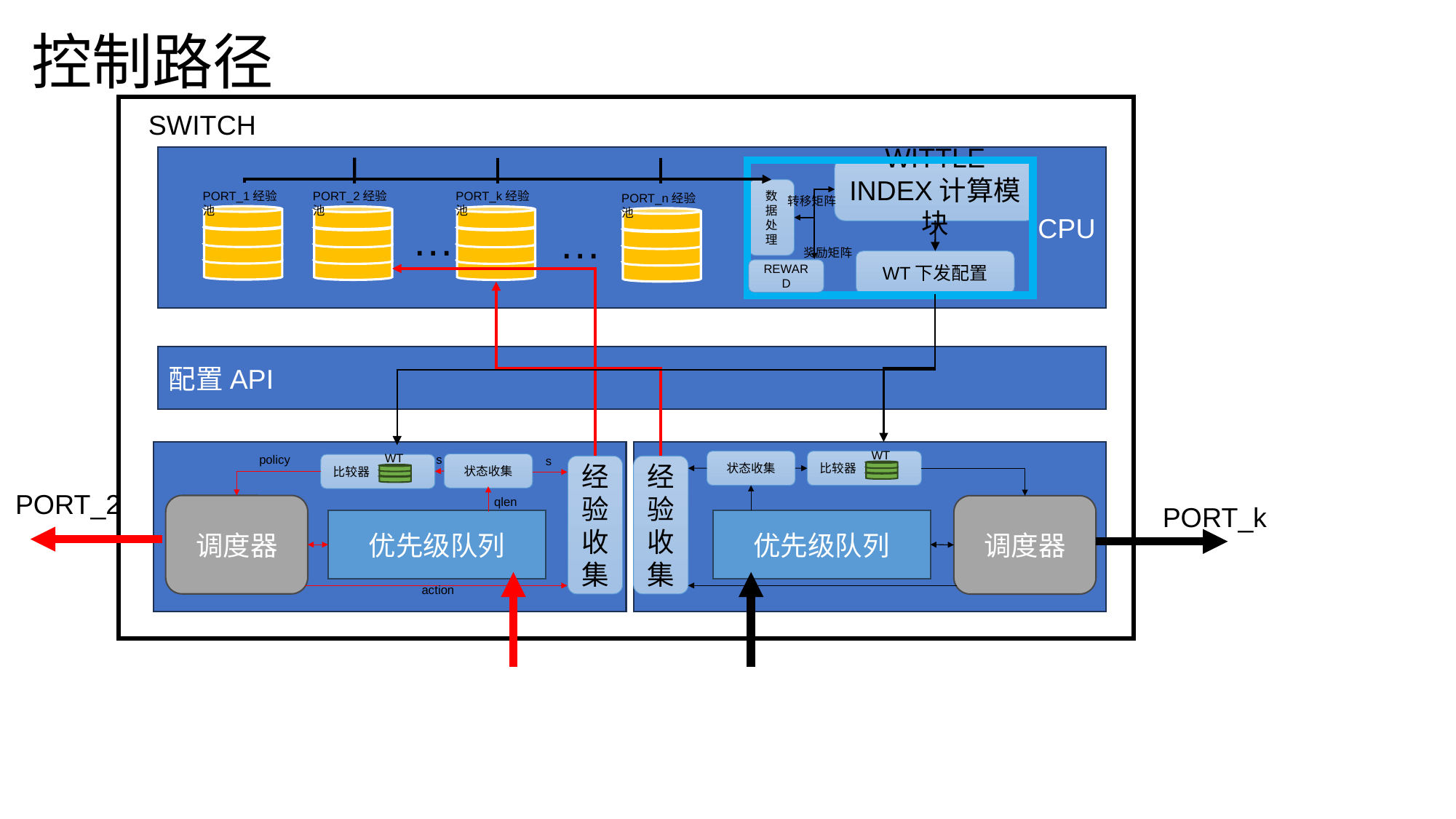

控制路径

SWITCH
CPU
WITTLE INDEX计算模块

数据处理
PORT_1经验池
PORT_2经验池
PORT_k经验池
PORT_n经验池
转移矩阵

…

…

奖励矩阵

WT下发配置

REWARD
配置API

WT
WT
policy
s
s
状态收集
比较器
状态收集
比较器
经验收集
经验收集

PORT_2
qlen
PORT_k
调度器
调度器
优先级队列
优先级队列
action